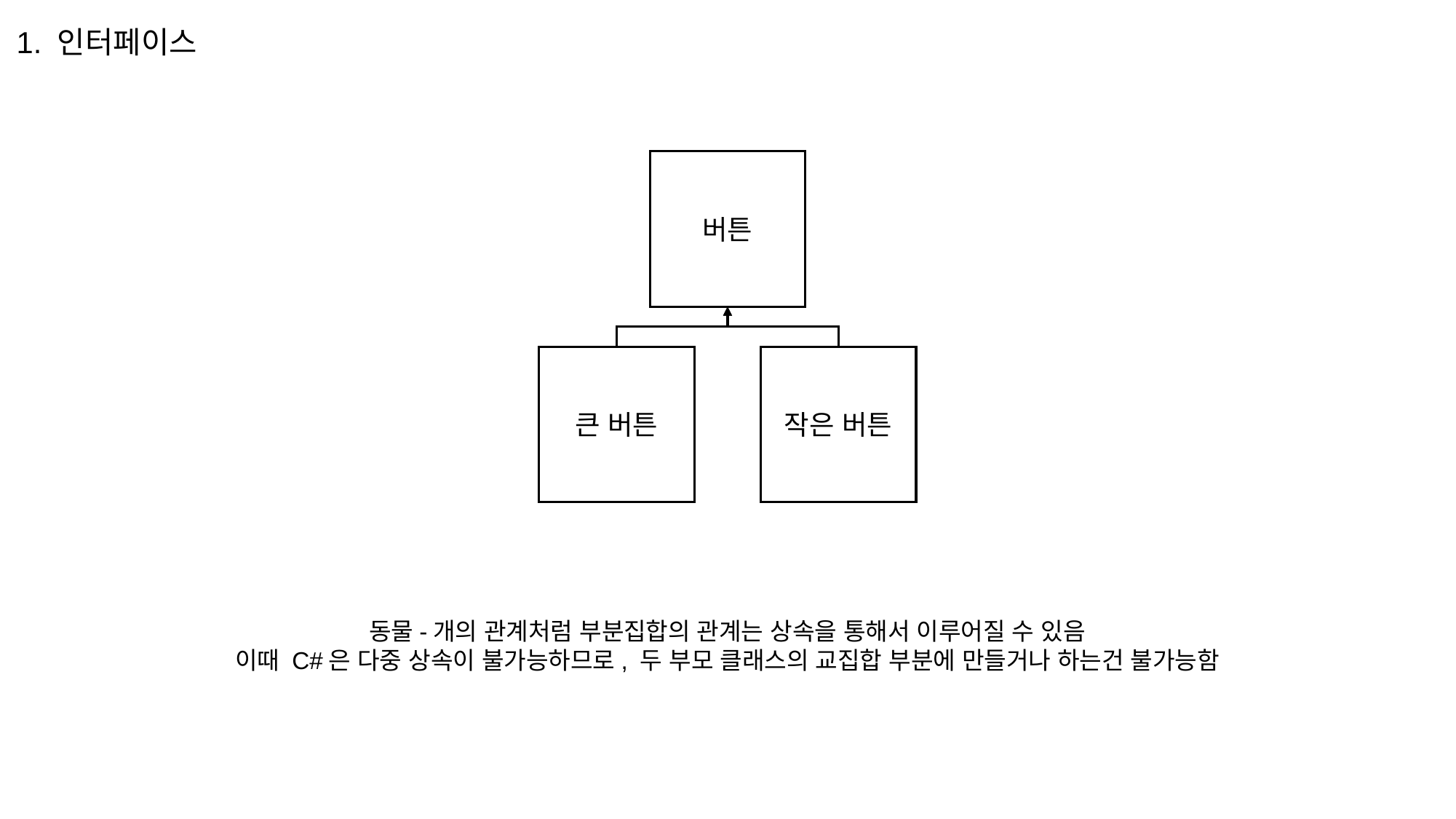

1. 인터페이스
버튼
큰 버튼
작은 버튼
동물-개의 관계처럼 부분집합의 관계는 상속을 통해서 이루어질 수 있음
이때 C#은 다중 상속이 불가능하므로, 두 부모 클래스의 교집합 부분에 만들거나 하는건 불가능함